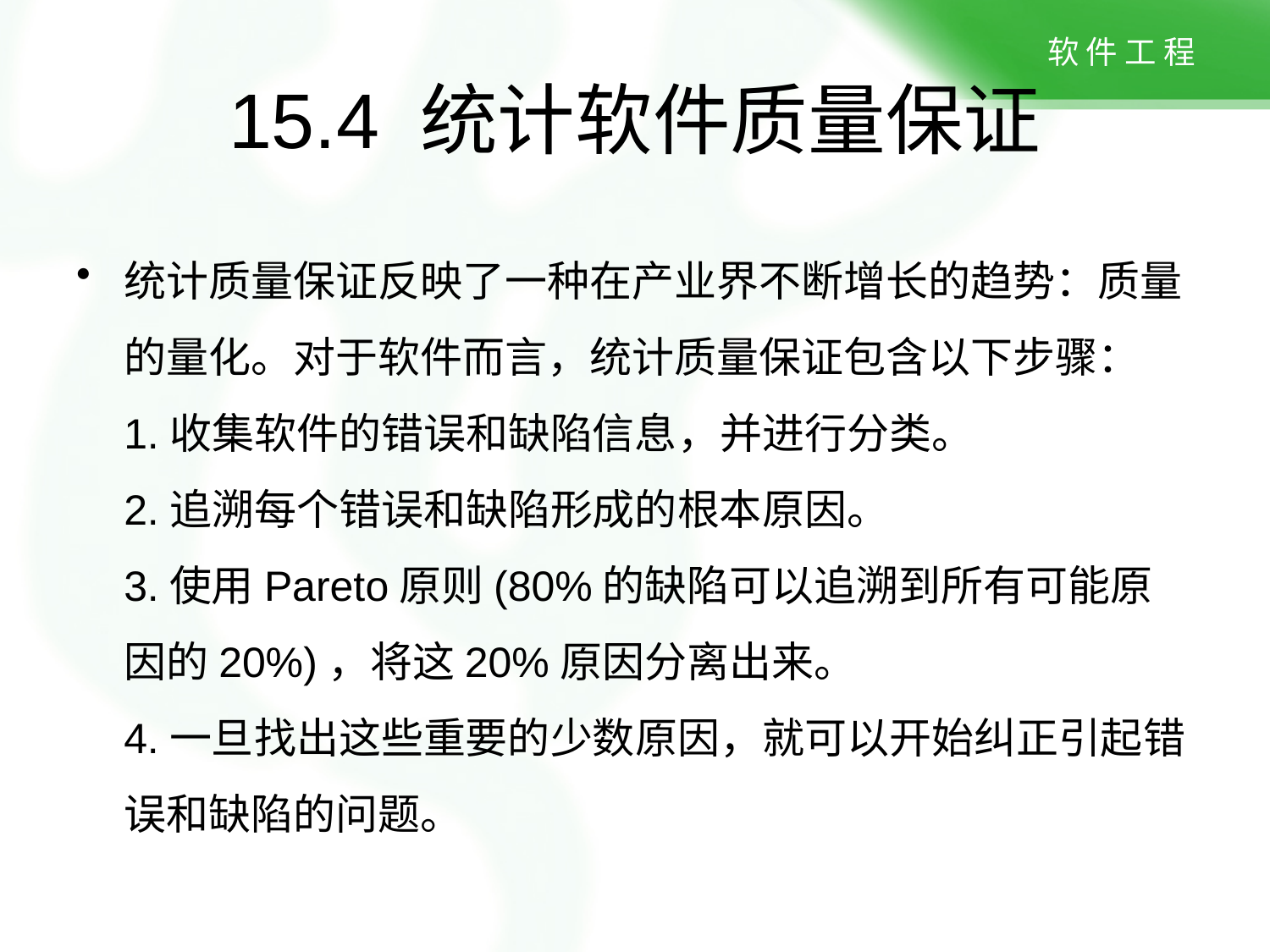

# 15.4 统计软件质量保证
统计质量保证反映了一种在产业界不断增长的趋势：质量的量化。对于软件而言，统计质量保证包含以下步骤：
1.收集软件的错误和缺陷信息，并进行分类。
2.追溯每个错误和缺陷形成的根本原因。
3.使用Pareto原则(80%的缺陷可以追溯到所有可能原因的20%)，将这20%原因分离出来。
4.一旦找出这些重要的少数原因，就可以开始纠正引起错误和缺陷的问题。